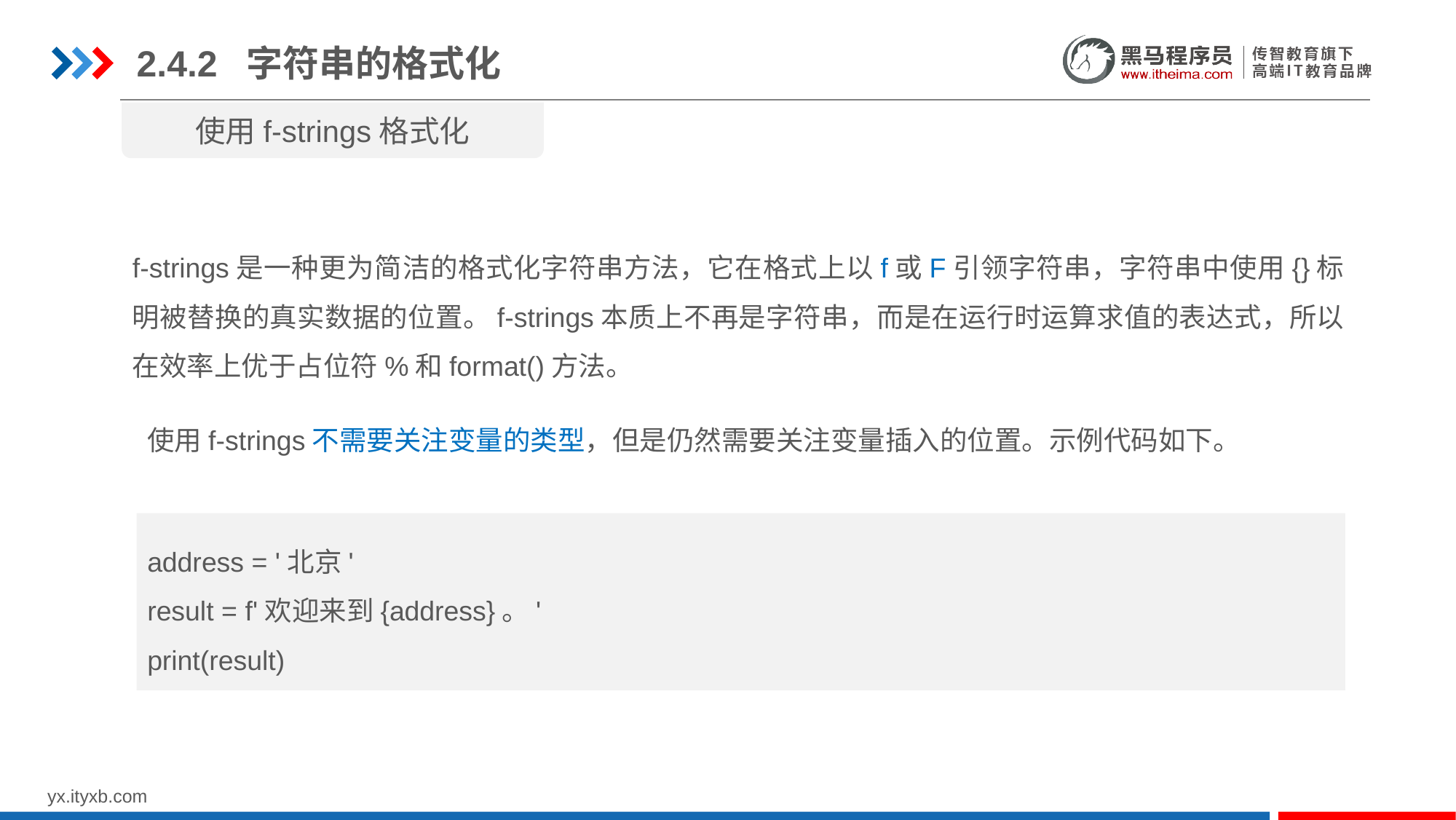

2.4.2  字符串的格式化

使用f-strings格式化
f-strings是一种更为简洁的格式化字符串方法，它在格式上以f或F引领字符串，字符串中使用{}标明被替换的真实数据的位置。f-strings本质上不再是字符串，而是在运行时运算求值的表达式，所以在效率上优于占位符%和format()方法。
使用f-strings不需要关注变量的类型，但是仍然需要关注变量插入的位置。示例代码如下。
address = '北京'
result = f'欢迎来到{address}。'
print(result)